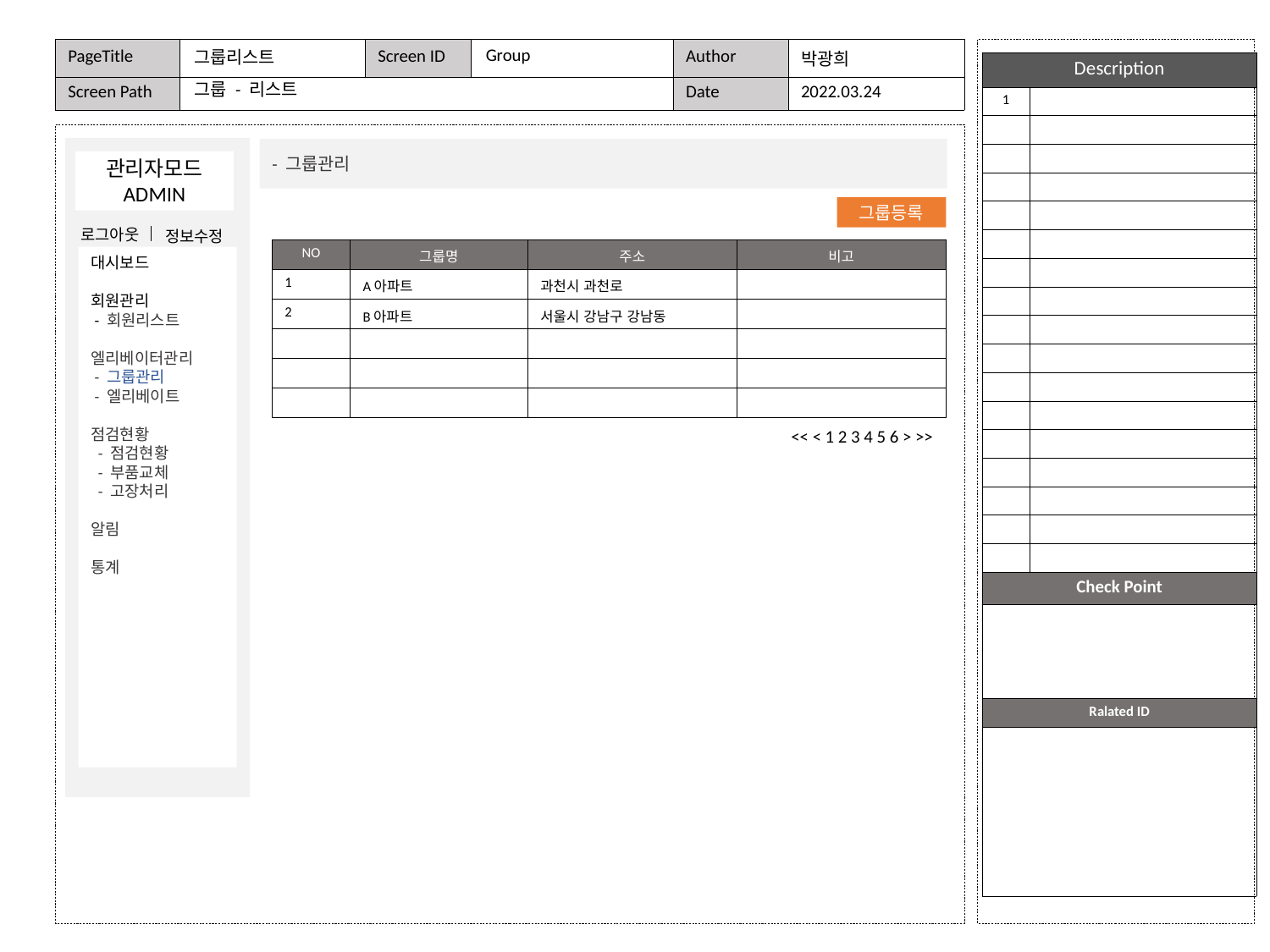

Group
그룹리스트
| Description | Description |
| --- | --- |
| 1 |  |
|  |  |
|  |  |
|  |  |
|  |  |
|  |  |
|  |  |
|  |  |
|  |  |
|  |  |
|  |  |
|  |  |
|  |  |
|  |  |
|  |  |
|  |  |
|  |  |
| Check Point |  |
|  |  |
| Ralated ID |  |
|  |  |
그룹 - 리스트

- 그룹관리
관리자모드
ADMIN
그룹등록
로그아웃
정보수정
| NO | 그룹명 | 주소 | 비고 |
| --- | --- | --- | --- |
| 1 | A아파트 | 과천시 과천로 |  |
| 2 | B아파트 | 서울시 강남구 강남동 |  |
|  |  |  |  |
|  |  |  |  |
|  |  |  |  |
대시보드

회원관리
 - 회원리스트

엘리베이터관리
 - 그룹관리
 - 엘리베이트

점검현황
  - 점검현황
  - 부품교체
  - 고장처리

알림

통계
<< < 1 2 3 4 5 6 > >>